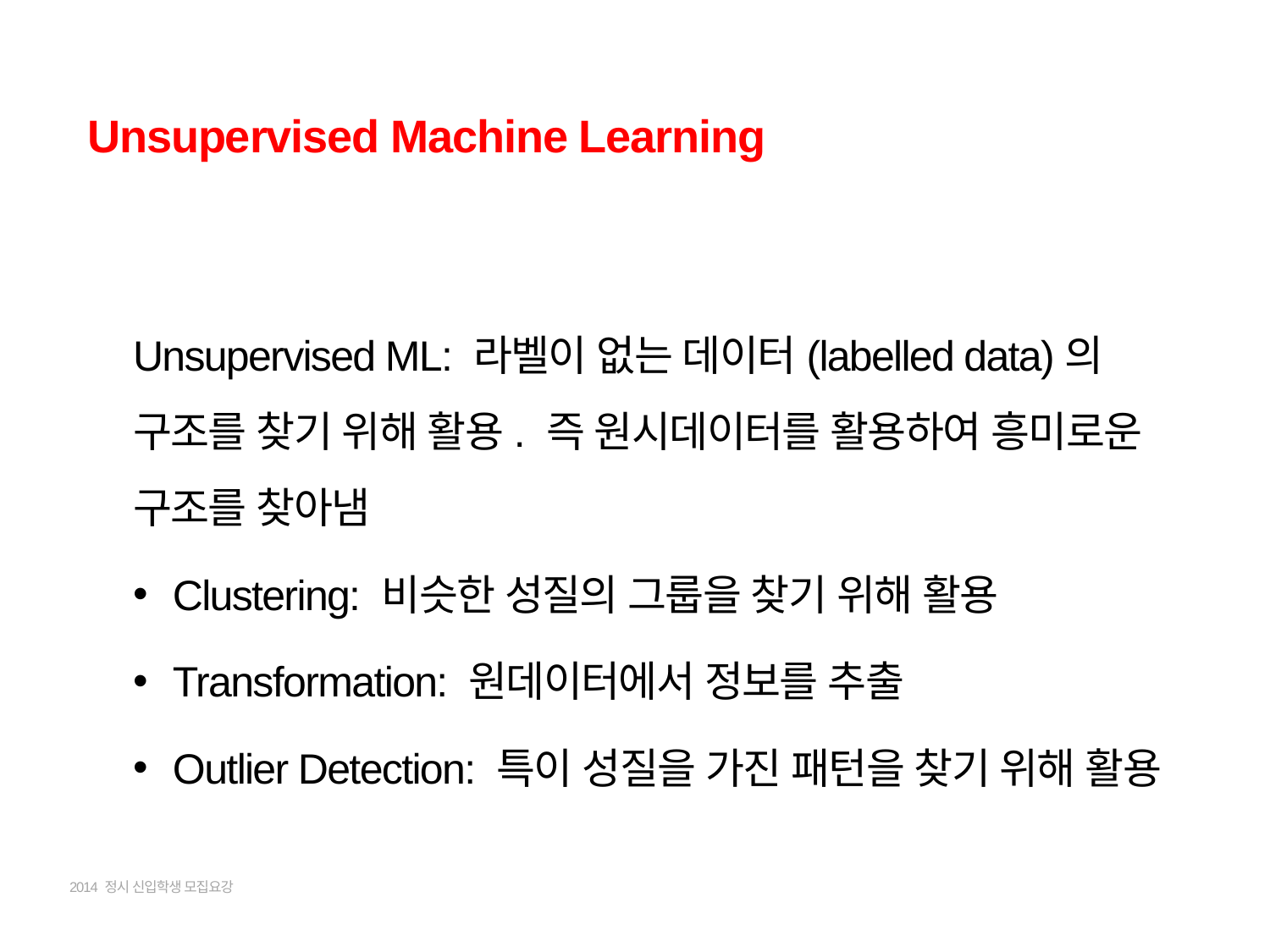

Unsupervised Machine Learning
Unsupervised ML: 라벨이 없는 데이터(labelled data)의 구조를 찾기 위해 활용. 즉 원시데이터를 활용하여 흥미로운 구조를 찾아냄
Clustering: 비슷한 성질의 그룹을 찾기 위해 활용
Transformation: 원데이터에서 정보를 추출
Outlier Detection: 특이 성질을 가진 패턴을 찾기 위해 활용

2014 정시 신입학생 모집요강